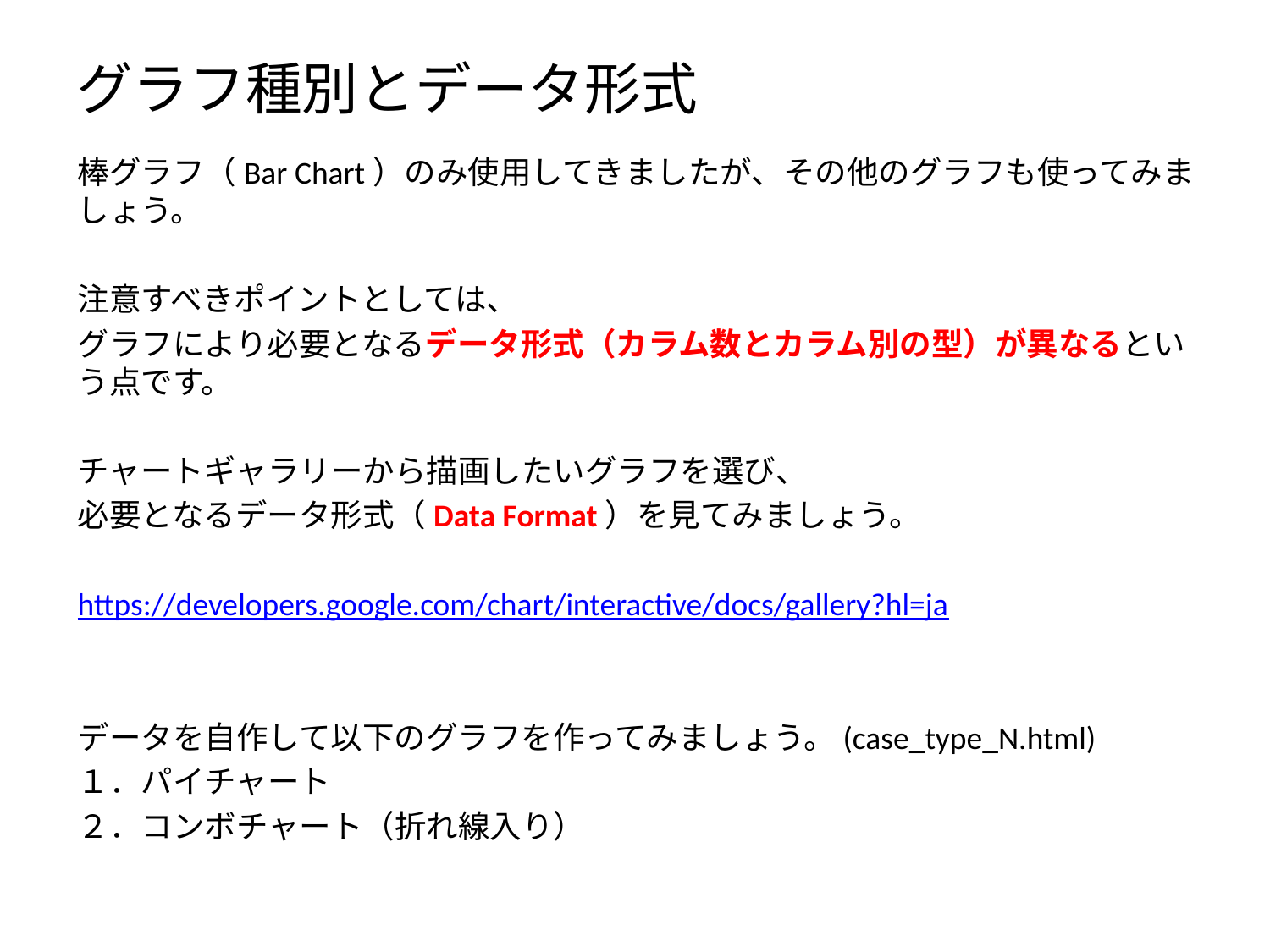

# グラフ種別とデータ形式
棒グラフ（Bar Chart）のみ使用してきましたが、その他のグラフも使ってみましょう。

注意すべきポイントとしては、
グラフにより必要となるデータ形式（カラム数とカラム別の型）が異なるという点です。

チャートギャラリーから描画したいグラフを選び、
必要となるデータ形式（Data Format）を見てみましょう。

https://developers.google.com/chart/interactive/docs/gallery?hl=ja

データを自作して以下のグラフを作ってみましょう。(case_type_N.html)
１．パイチャート
２．コンボチャート（折れ線入り）